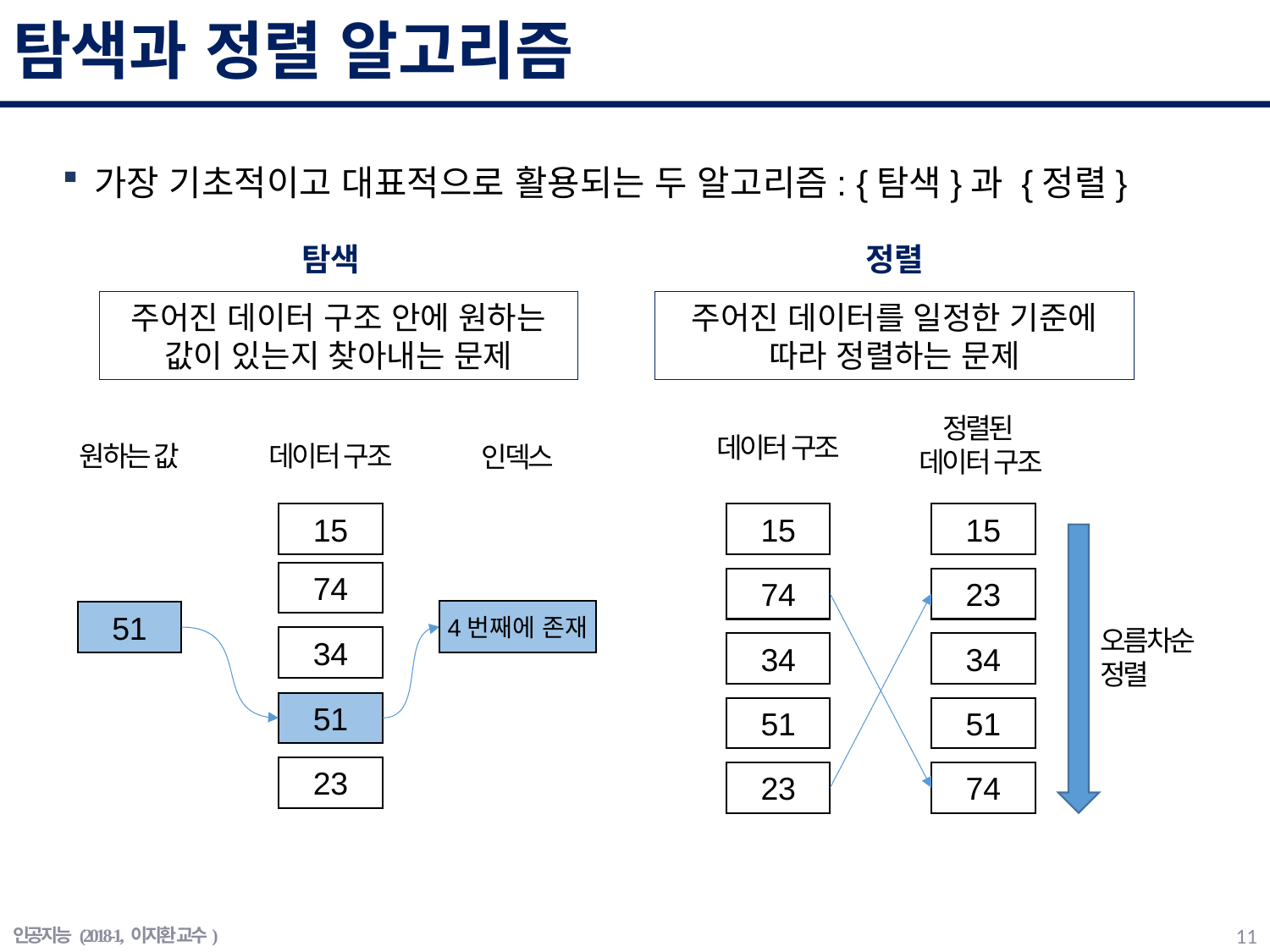

# 탐색과 정렬 알고리즘
가장 기초적이고 대표적으로 활용되는 두 알고리즘: {탐색}과 {정렬}
탐색
정렬
주어진 데이터 구조 안에 원하는 값이 있는지 찾아내는 문제
주어진 데이터를 일정한 기준에 따라 정렬하는 문제
정렬된
데이터 구조
데이터 구조
원하는 값
데이터 구조
인덱스
15
15
15

74
74
23
4번째에 존재
51
오름차순
정렬
34
34
34
51
51
51
23
23
74
인공지능 (2018-1, 이지환 교수)
11